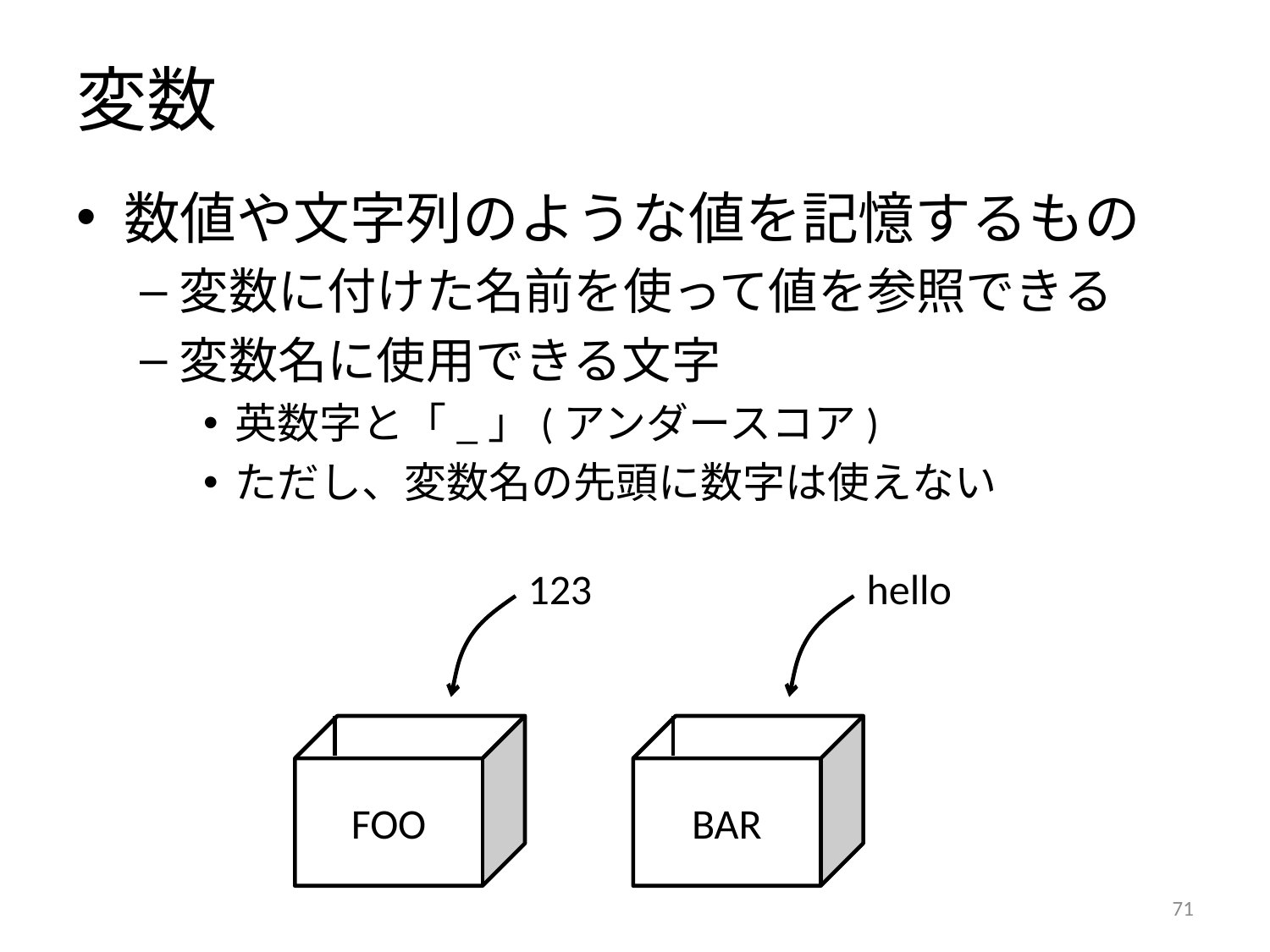

# 変数
数値や文字列のような値を記憶するもの
変数に付けた名前を使って値を参照できる
変数名に使用できる文字
英数字と「_」(アンダースコア)
ただし、変数名の先頭に数字は使えない

123

FOO
hello

BAR
71